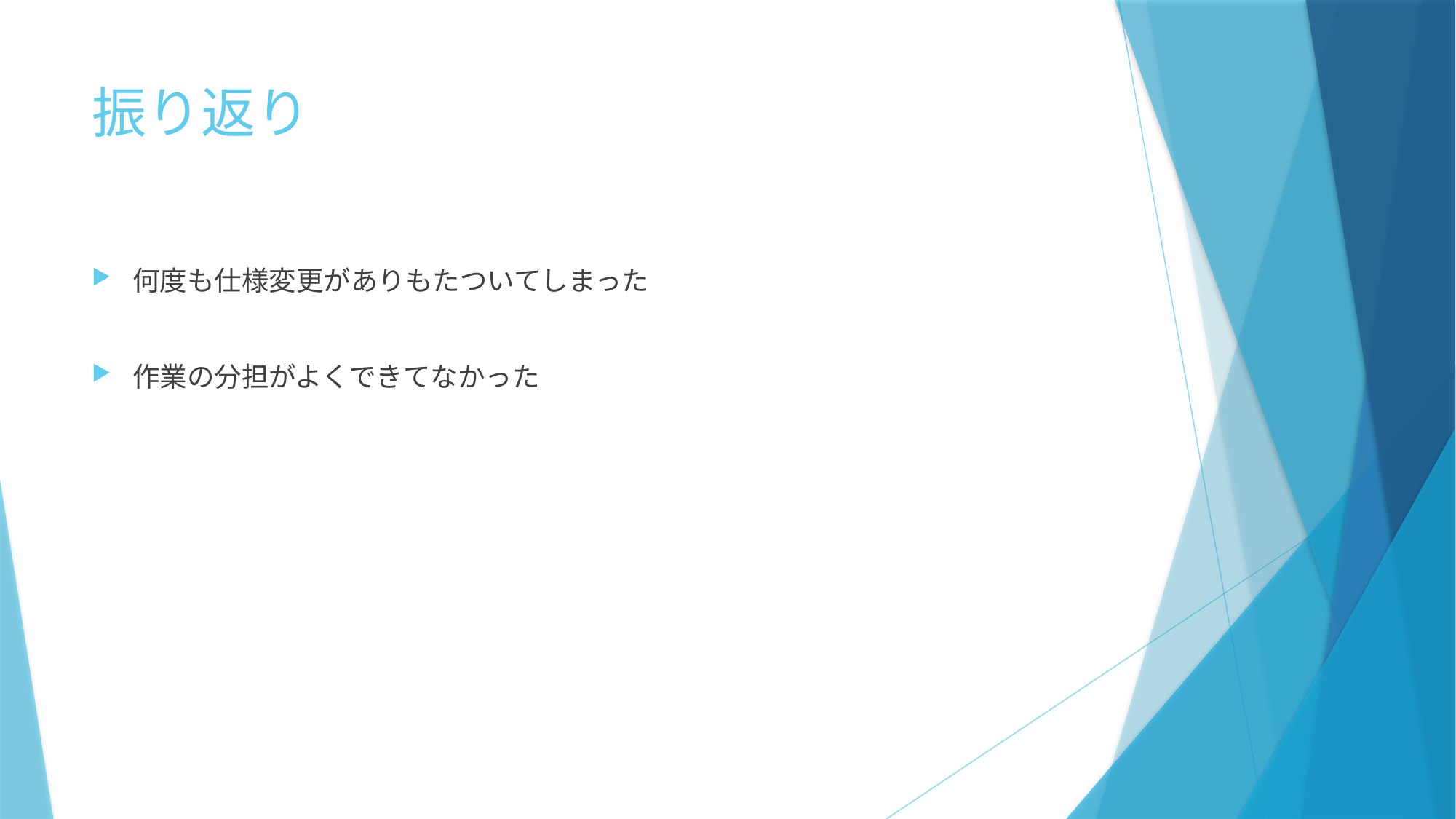

# 振り返り
何度も仕様変更がありもたついてしまった

作業の分担がよくできてなかった